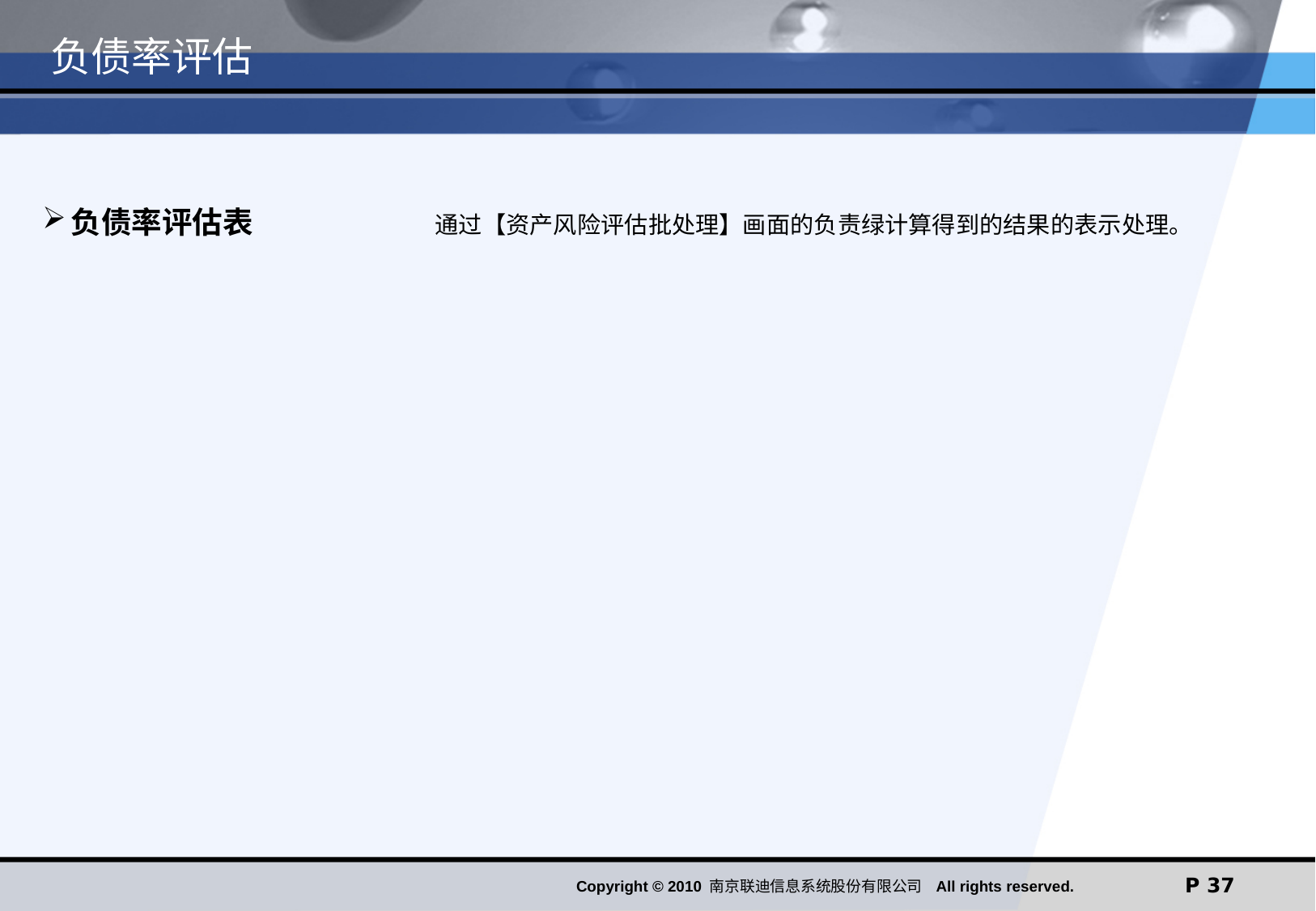

# 负债率评估
负债率评估表		通过【资产风险评估批处理】画面的负责绿计算得到的结果的表示处理。